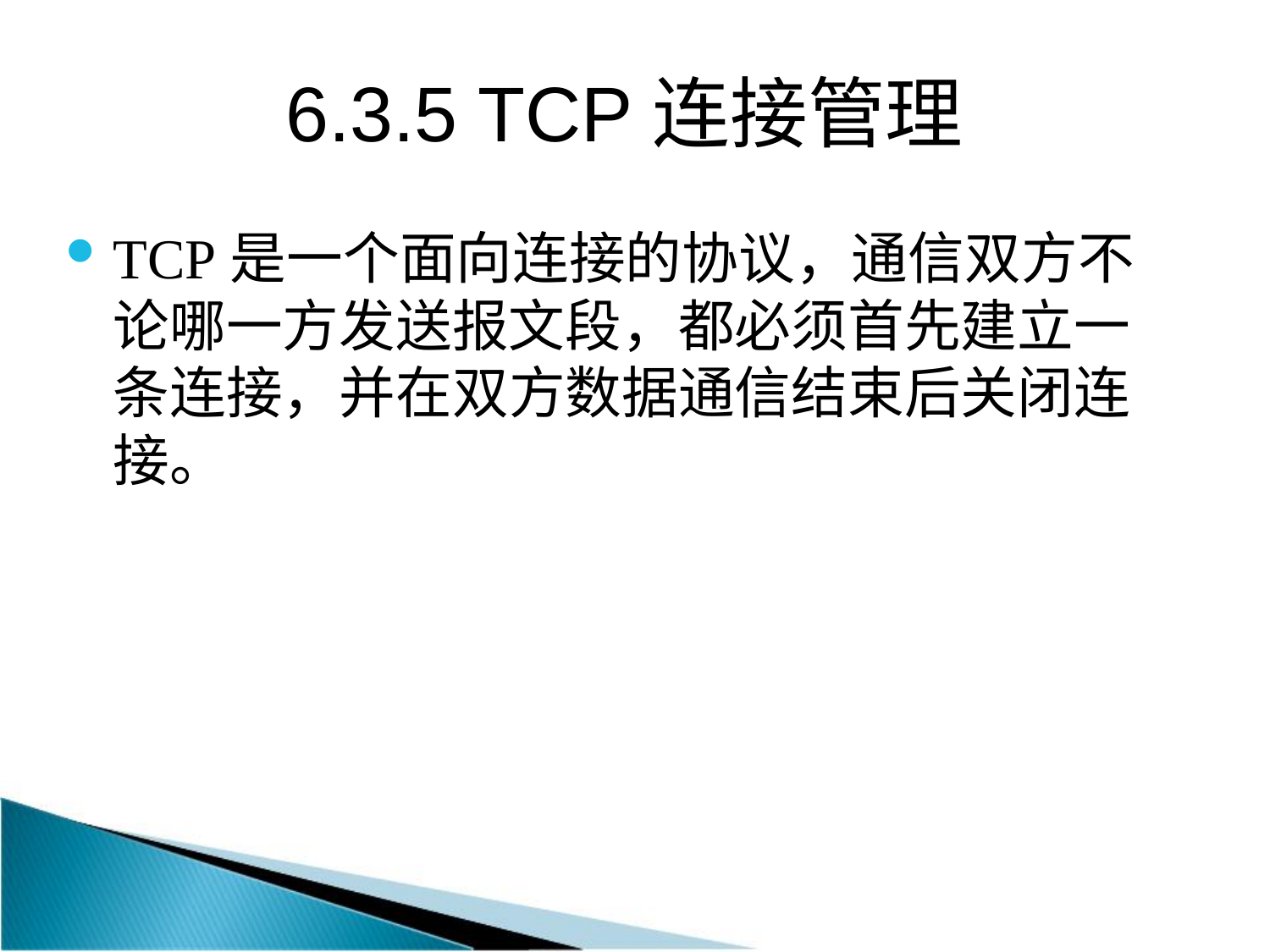

# 6.3.5 TCP连接管理
TCP是一个面向连接的协议，通信双方不论哪一方发送报文段，都必须首先建立一条连接，并在双方数据通信结束后关闭连接。